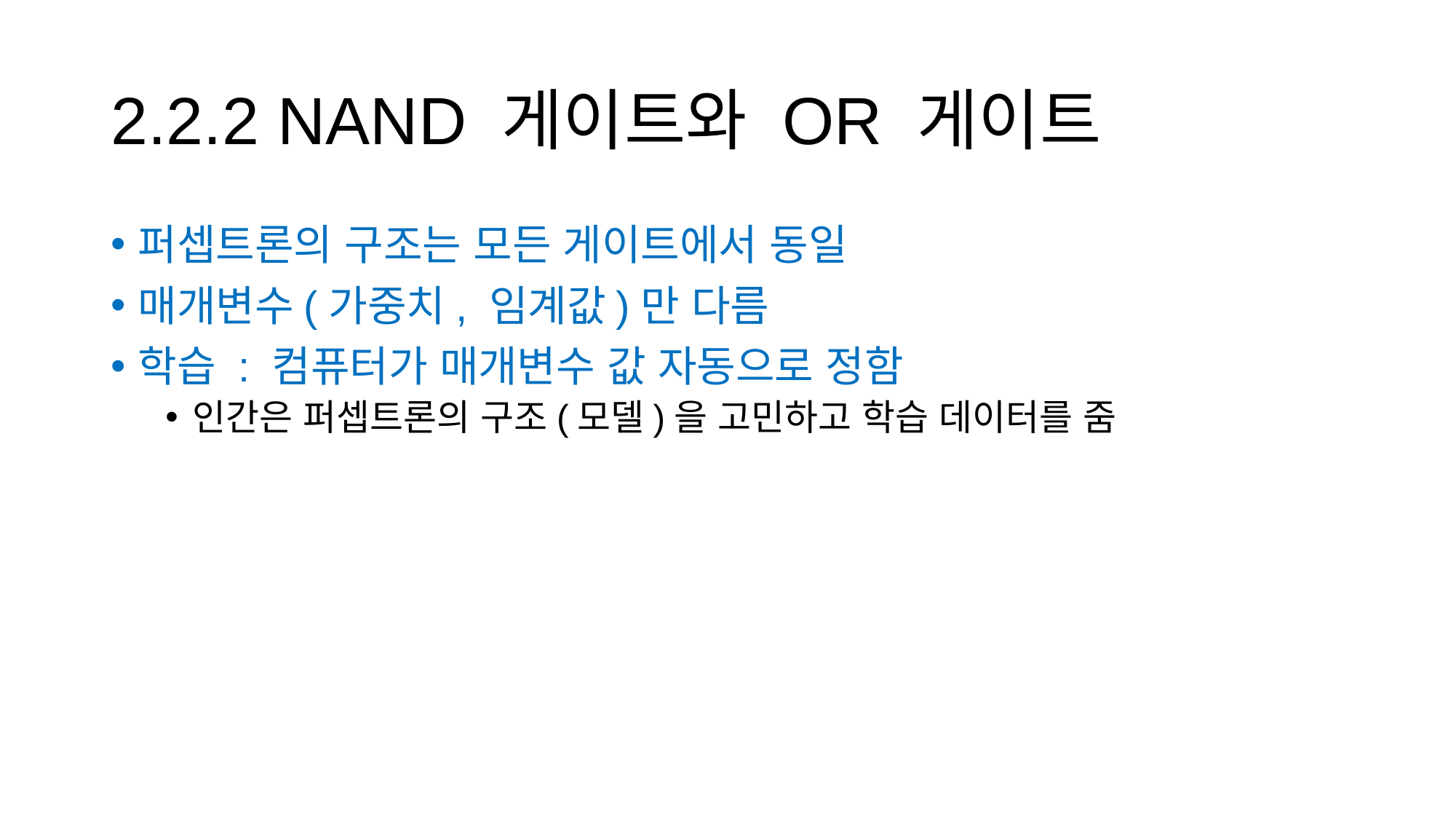

# 2.2.2 NAND 게이트와 OR 게이트
퍼셉트론의 구조는 모든 게이트에서 동일
매개변수(가중치, 임계값)만 다름
학습 : 컴퓨터가 매개변수 값 자동으로 정함
인간은 퍼셉트론의 구조(모델)을 고민하고 학습 데이터를 줌